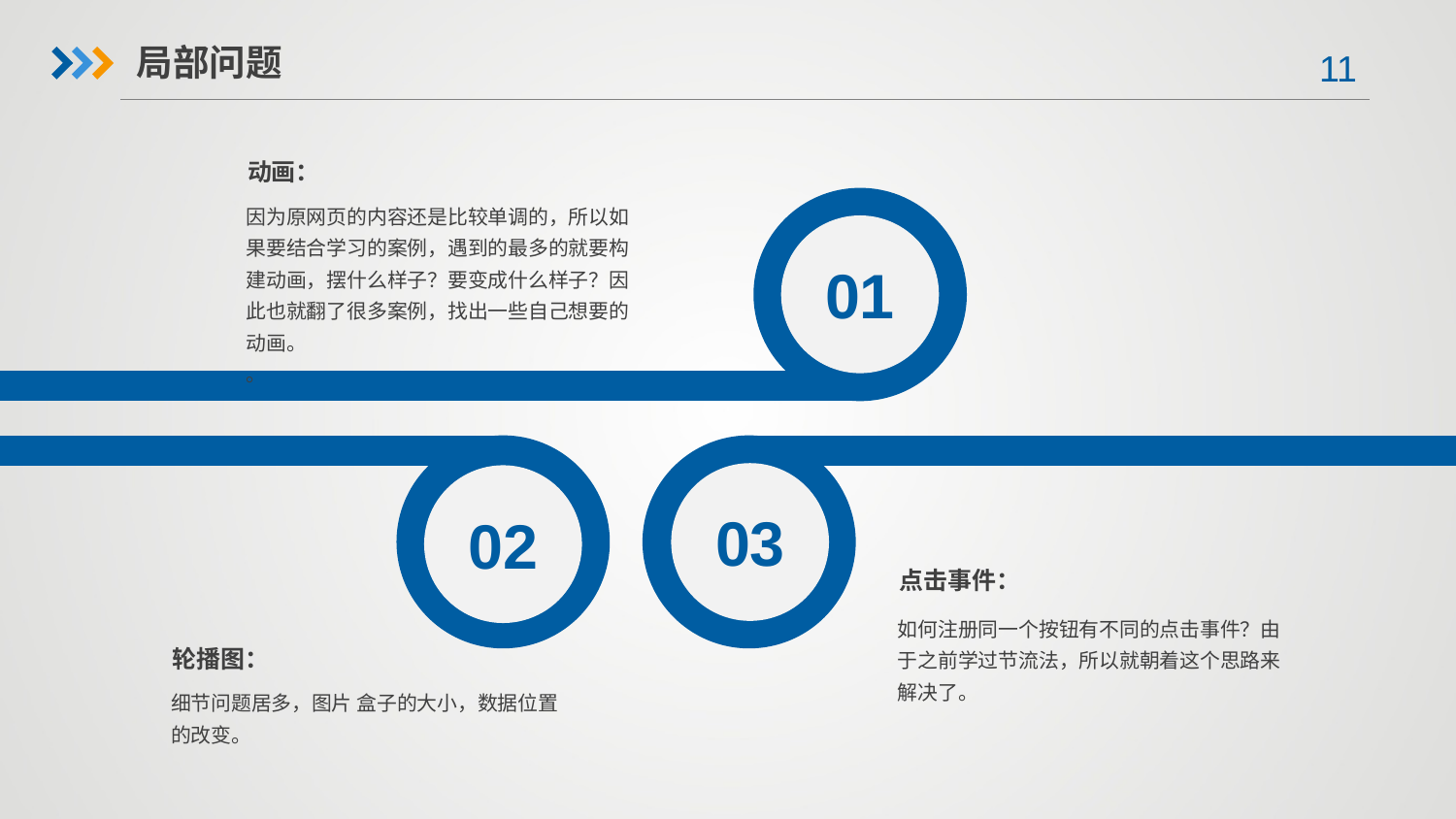

局部问题
动画：

01
因为原网页的内容还是比较单调的，所以如果要结合学习的案例，遇到的最多的就要构建动画，摆什么样子？要变成什么样子？因此也就翻了很多案例，找出一些自己想要的动画。
。

02

03
点击事件：
如何注册同一个按钮有不同的点击事件？由于之前学过节流法，所以就朝着这个思路来解决了。
轮播图：
细节问题居多，图片 盒子的大小，数据位置的改变。